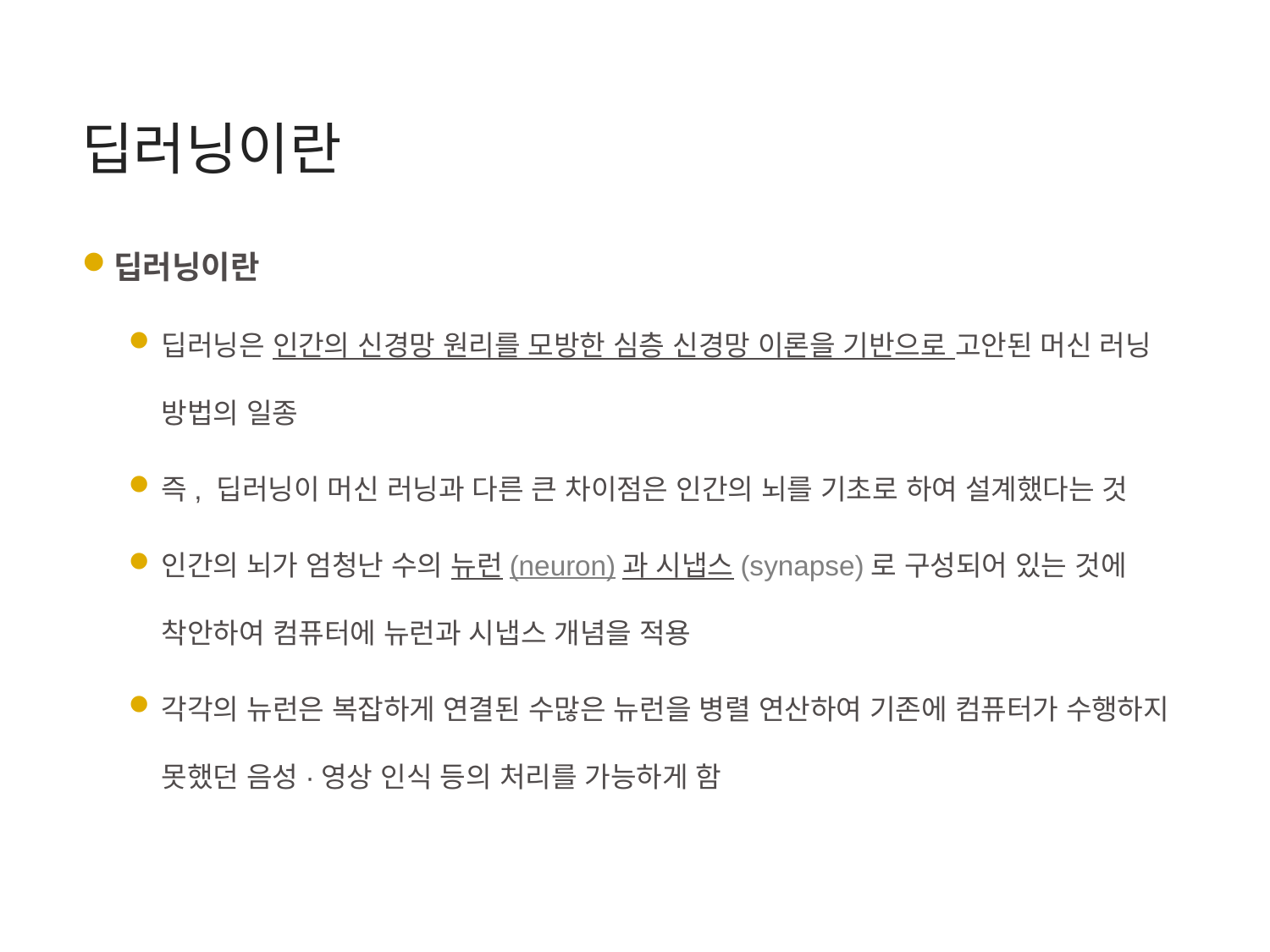

# 딥러닝이란
딥러닝이란
딥러닝은 인간의 신경망 원리를 모방한 심층 신경망 이론을 기반으로 고안된 머신 러닝 방법의 일종
즉, 딥러닝이 머신 러닝과 다른 큰 차이점은 인간의 뇌를 기초로 하여 설계했다는 것
인간의 뇌가 엄청난 수의 뉴런(neuron)과 시냅스(synapse)로 구성되어 있는 것에 착안하여 컴퓨터에 뉴런과 시냅스 개념을 적용
각각의 뉴런은 복잡하게 연결된 수많은 뉴런을 병렬 연산하여 기존에 컴퓨터가 수행하지 못했던 음성·영상 인식 등의 처리를 가능하게 함